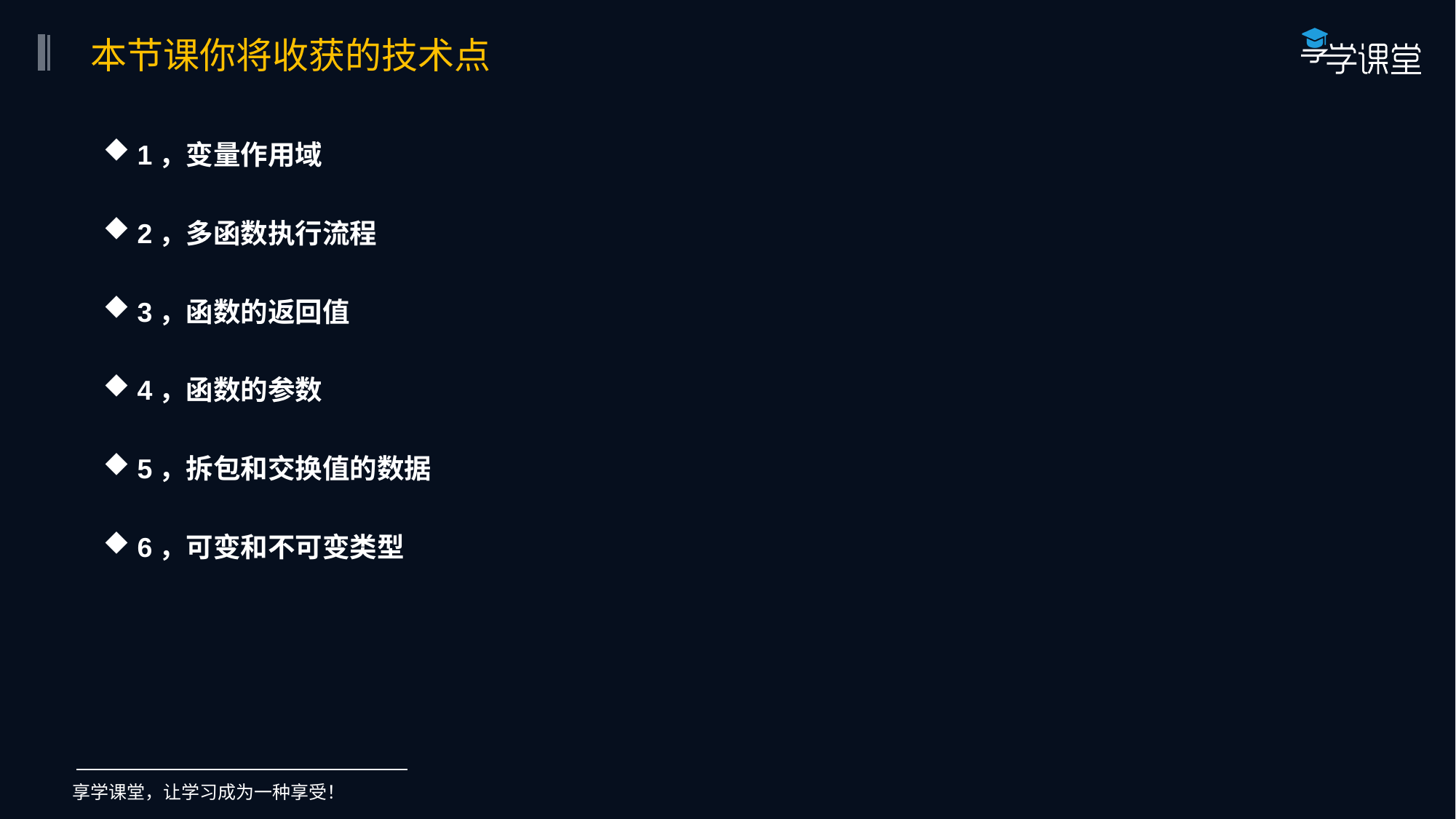

本节课你将收获的技术点
1，变量作用域
2，多函数执行流程
3，函数的返回值
4，函数的参数
5，拆包和交换值的数据
6，可变和不可变类型